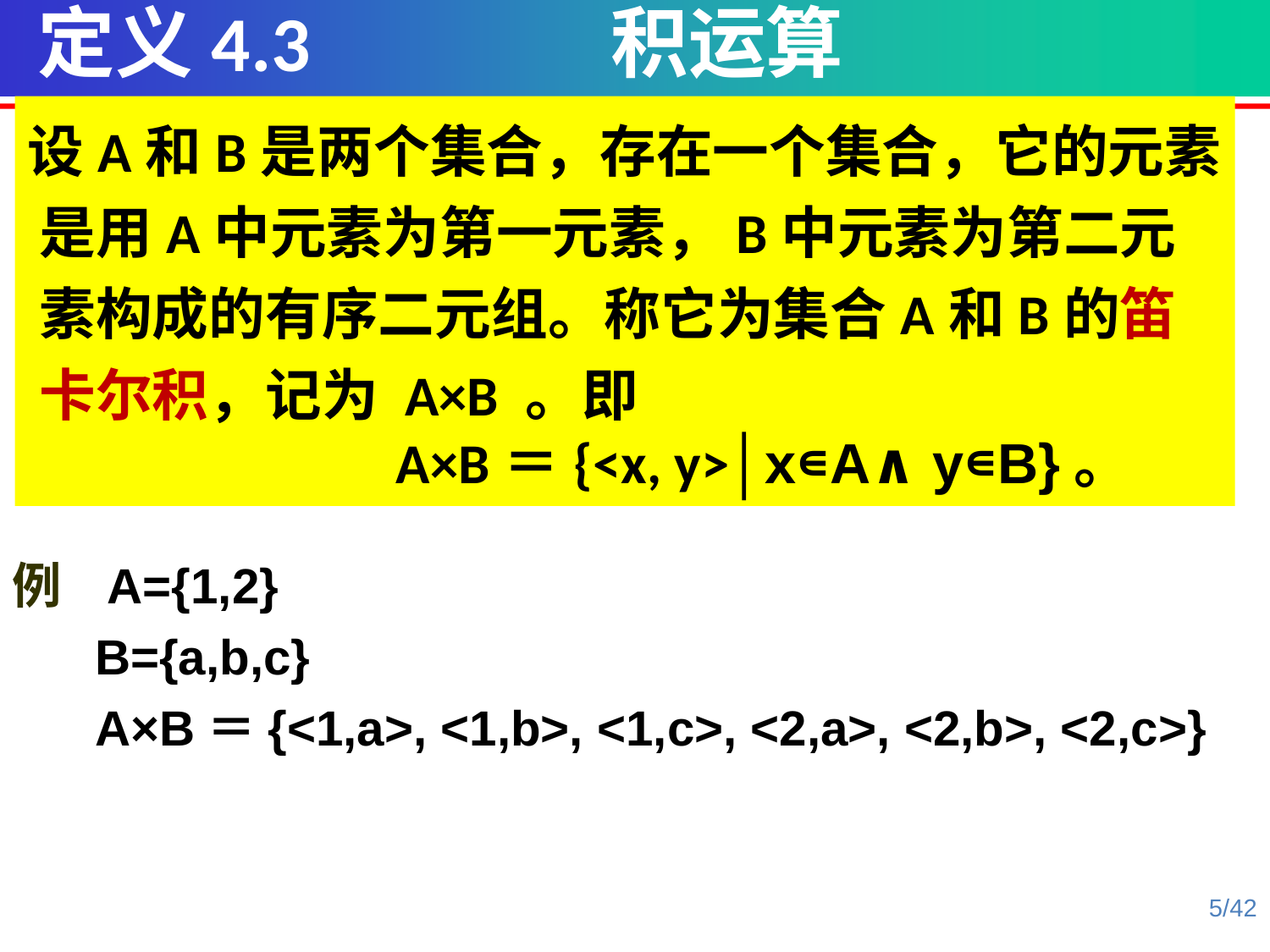

定义4.3                积运算
设A和B是两个集合，存在一个集合，它的元素是用A中元素为第一元素，B中元素为第二元素构成的有序二元组。称它为集合A和B的笛卡尔积，记为 A×B 。即
                             A×B＝{<x, y>│x∊A∧ y∊B}。

例   A={1,2}
      B={a,b,c}
      A×B＝{<1,a>, <1,b>, <1,c>, <2,a>, <2,b>, <2,c>}
5/42